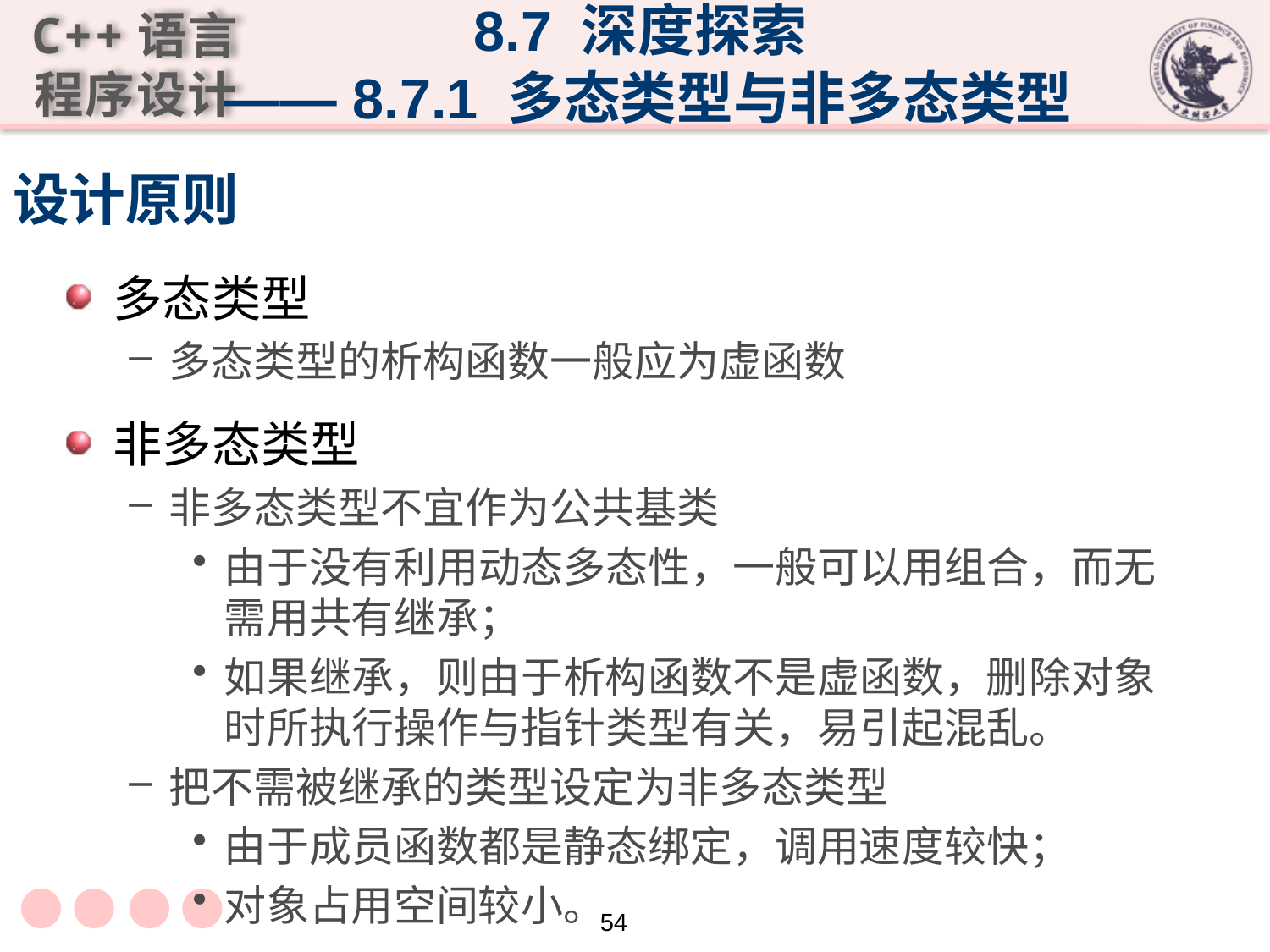

8.7 深度探索
 —— 8.7.1 多态类型与非多态类型
# 设计原则
多态类型
多态类型的析构函数一般应为虚函数
非多态类型
非多态类型不宜作为公共基类
由于没有利用动态多态性，一般可以用组合，而无需用共有继承；
如果继承，则由于析构函数不是虚函数，删除对象时所执行操作与指针类型有关，易引起混乱。
把不需被继承的类型设定为非多态类型
由于成员函数都是静态绑定，调用速度较快；
对象占用空间较小。
54